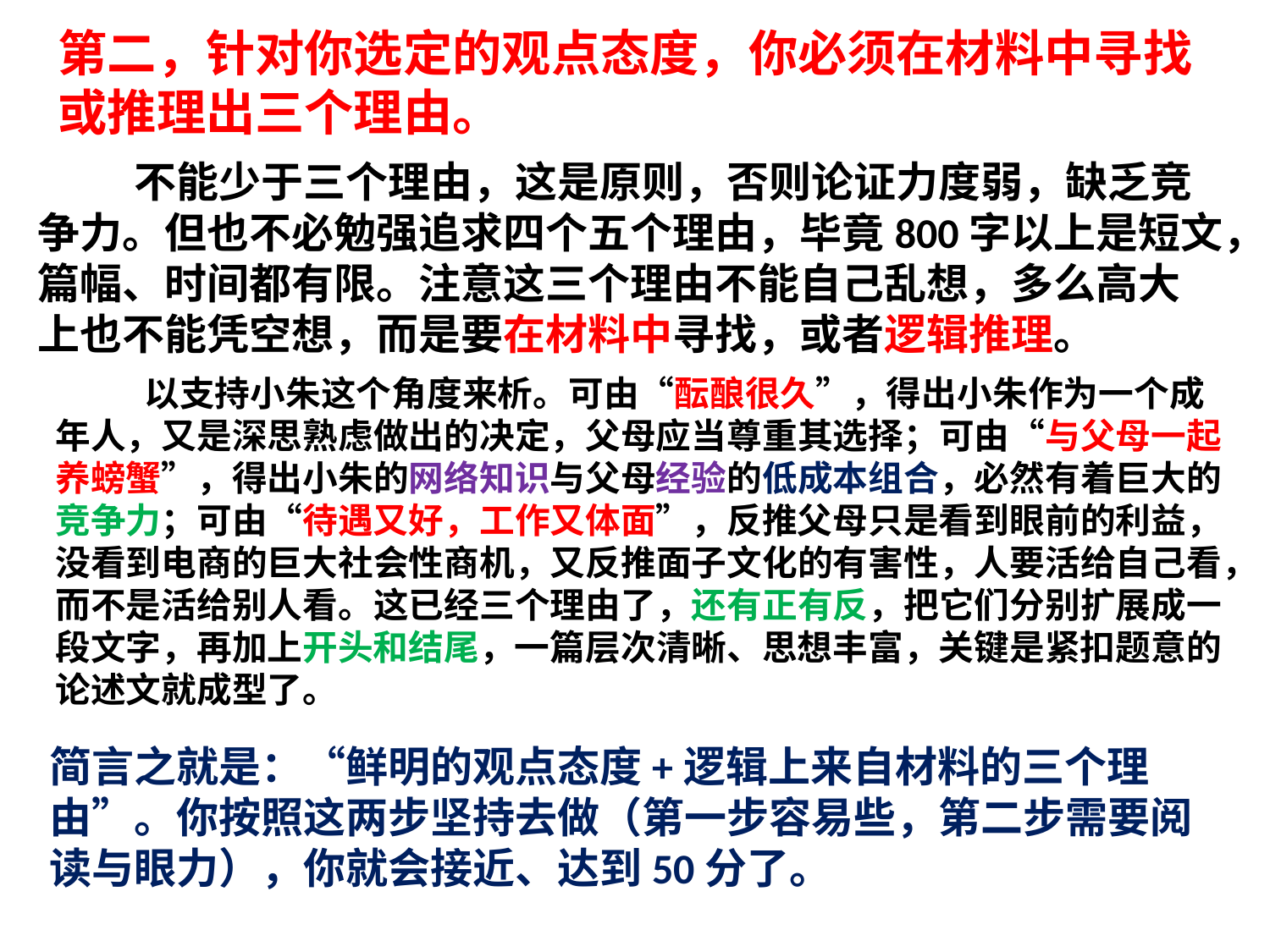

第二，针对你选定的观点态度，你必须在材料中寻找或推理出三个理由。
         不能少于三个理由，这是原则，否则论证力度弱，缺乏竞争力。但也不必勉强追求四个五个理由，毕竟800字以上是短文，篇幅、时间都有限。注意这三个理由不能自己乱想，多么高大上也不能凭空想，而是要在材料中寻找，或者逻辑推理。
          以支持小朱这个角度来析。可由“酝酿很久”，得出小朱作为一个成年人，又是深思熟虑做出的决定，父母应当尊重其选择；可由“与父母一起养螃蟹”，得出小朱的网络知识与父母经验的低成本组合，必然有着巨大的竞争力；可由“待遇又好，工作又体面”，反推父母只是看到眼前的利益，没看到电商的巨大社会性商机，又反推面子文化的有害性，人要活给自己看，而不是活给别人看。这已经三个理由了，还有正有反，把它们分别扩展成一段文字，再加上开头和结尾，一篇层次清晰、思想丰富，关键是紧扣题意的论述文就成型了。

简言之就是：“鲜明的观点态度+逻辑上来自材料的三个理由”。你按照这两步坚持去做（第一步容易些，第二步需要阅读与眼力），你就会接近、达到50分了。